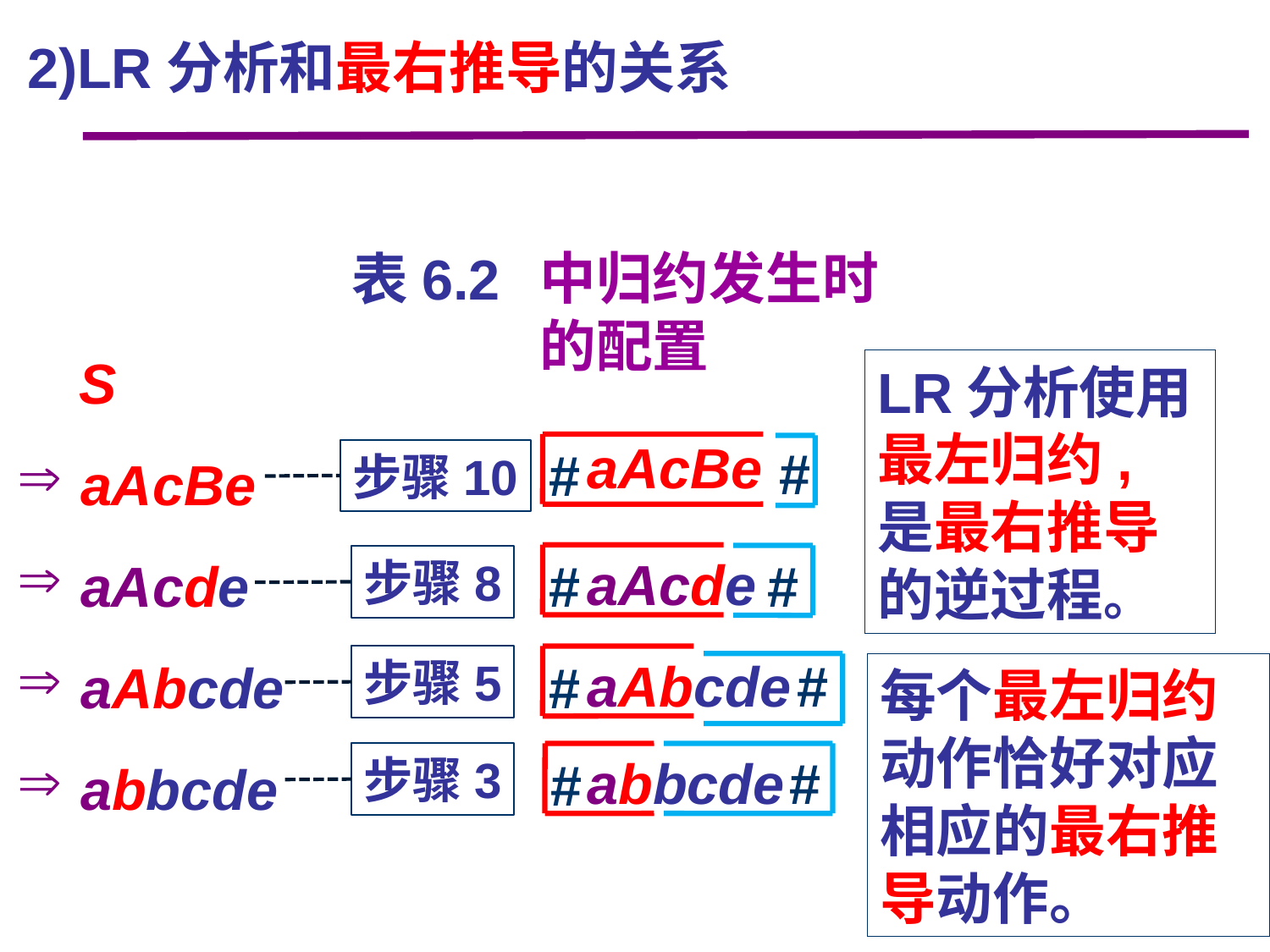

2)LR分析和最右推导的关系

    S
aAcBe
aAcde
aAbcde
abbcde
中归约发生时
的配置
表6.2
LR分析使用
最左归约,
是最右推导
的逆过程。

aAcBe
#
#
步骤10

aAcde
#
#
步骤8

aAbcde
#
步骤5
#
每个最左归约动作恰好对应相应的最右推导动作。

abbcde
#
步骤3
#